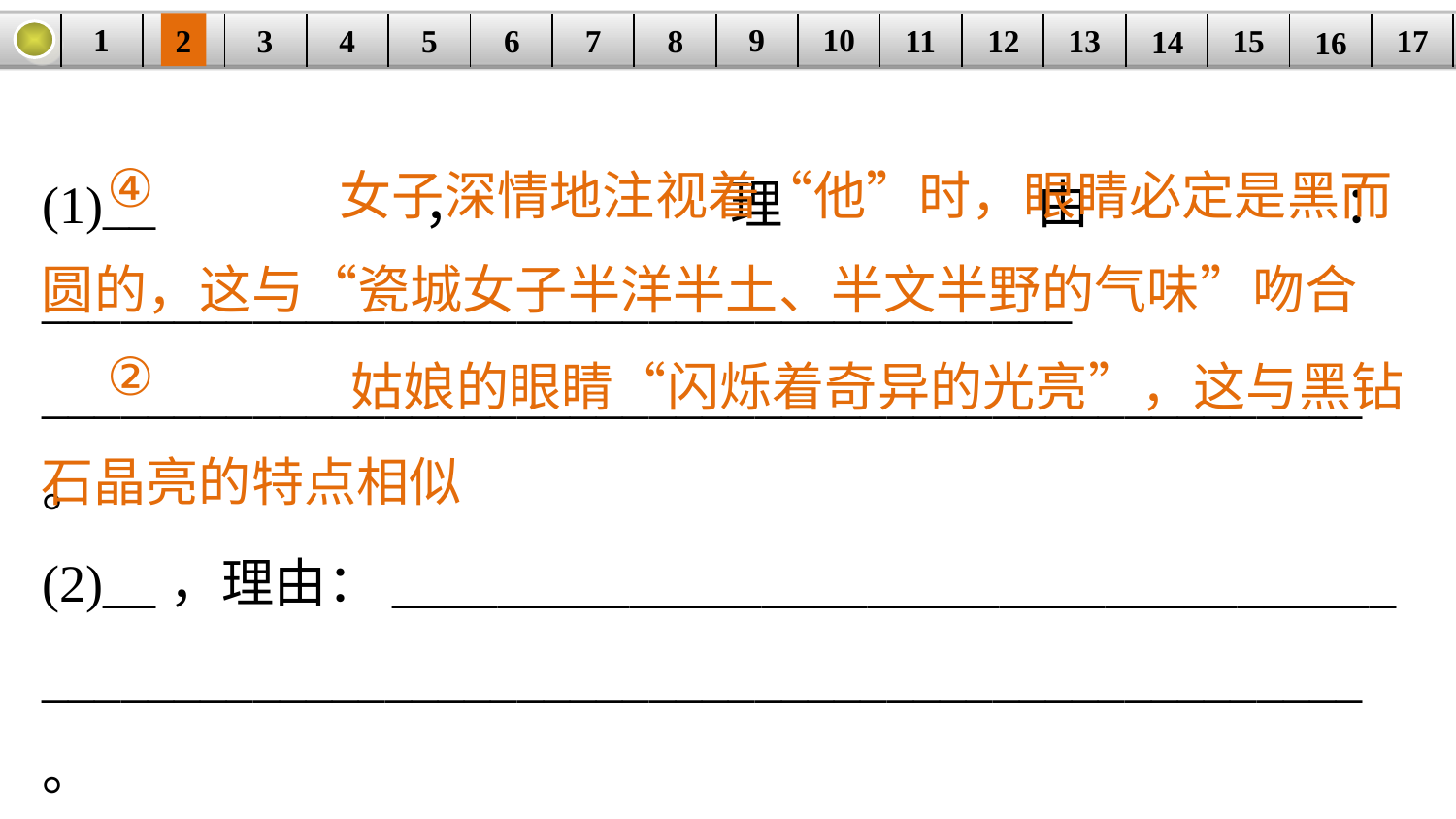

9
10
1
3
4
5
6
8
11
2
17
12
15
|  |  |  |  |  |  |  |  |  |  |  |  |  |  |  |  |  |
| --- | --- | --- | --- | --- | --- | --- | --- | --- | --- | --- | --- | --- | --- | --- | --- | --- |
7
13
14
16

                        女子深情地注视着“他”时，眼睛必定是黑而圆的，这与“瓷城女子半洋半土、半文半野的气味”吻合
(1)__，理由：_______________________________________
__________________________________________________。
(2)__，理由：______________________________________
__________________________________________________。
解析　(1)抓住女子眼睛黑而圆的特点，
(2)抓住姑娘眼睛闪烁光亮的特点，即可正确作答。
④
                         姑娘的眼睛“闪烁着奇异的光亮”，这与黑钻石晶亮的特点相似
②